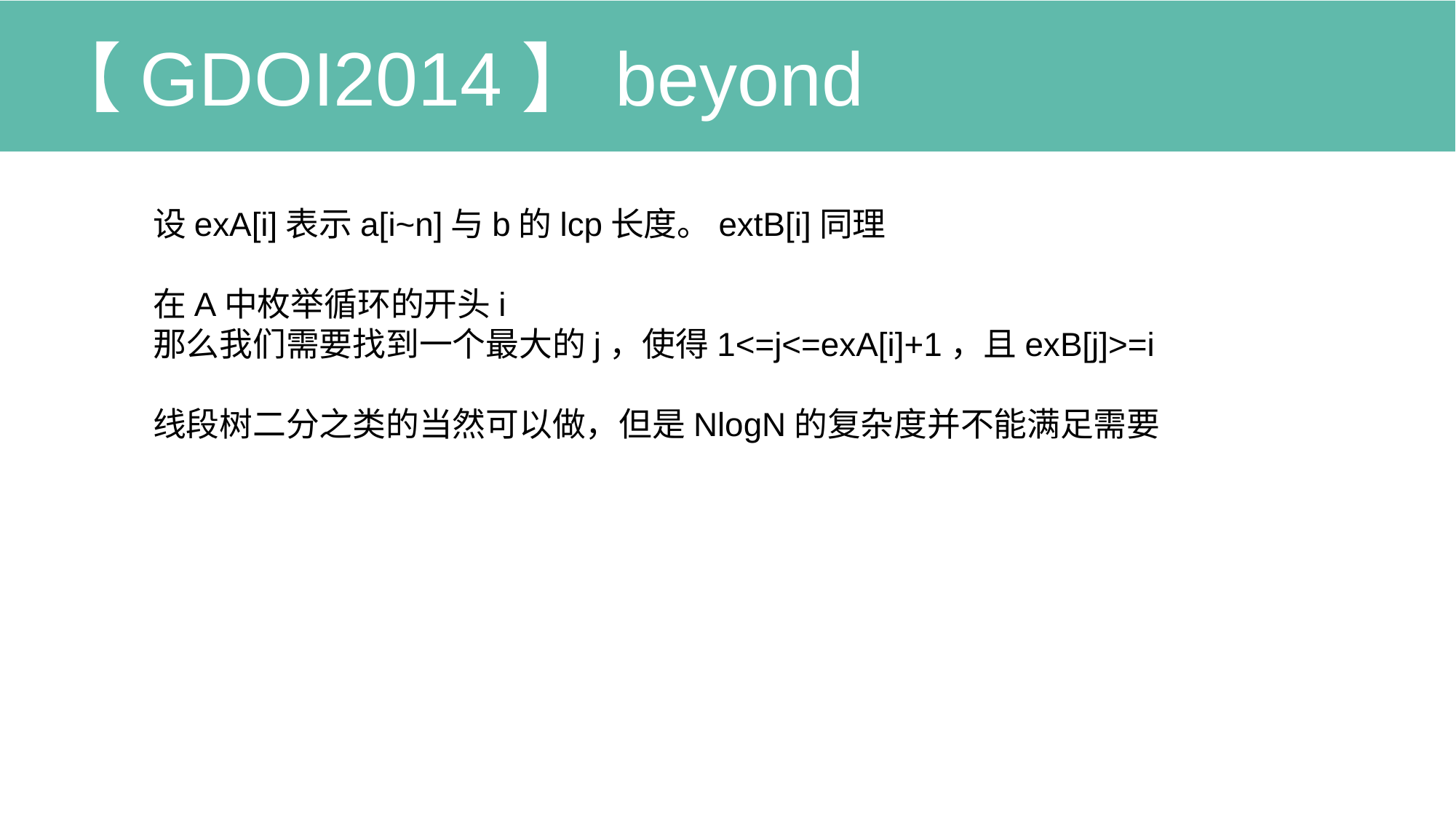

【GDOI2014】beyond
设exA[i]表示a[i~n]与b的lcp长度。extB[i]同理

在A中枚举循环的开头i
那么我们需要找到一个最大的j，使得1<=j<=exA[i]+1，且exB[j]>=i

线段树二分之类的当然可以做，但是NlogN的复杂度并不能满足需要